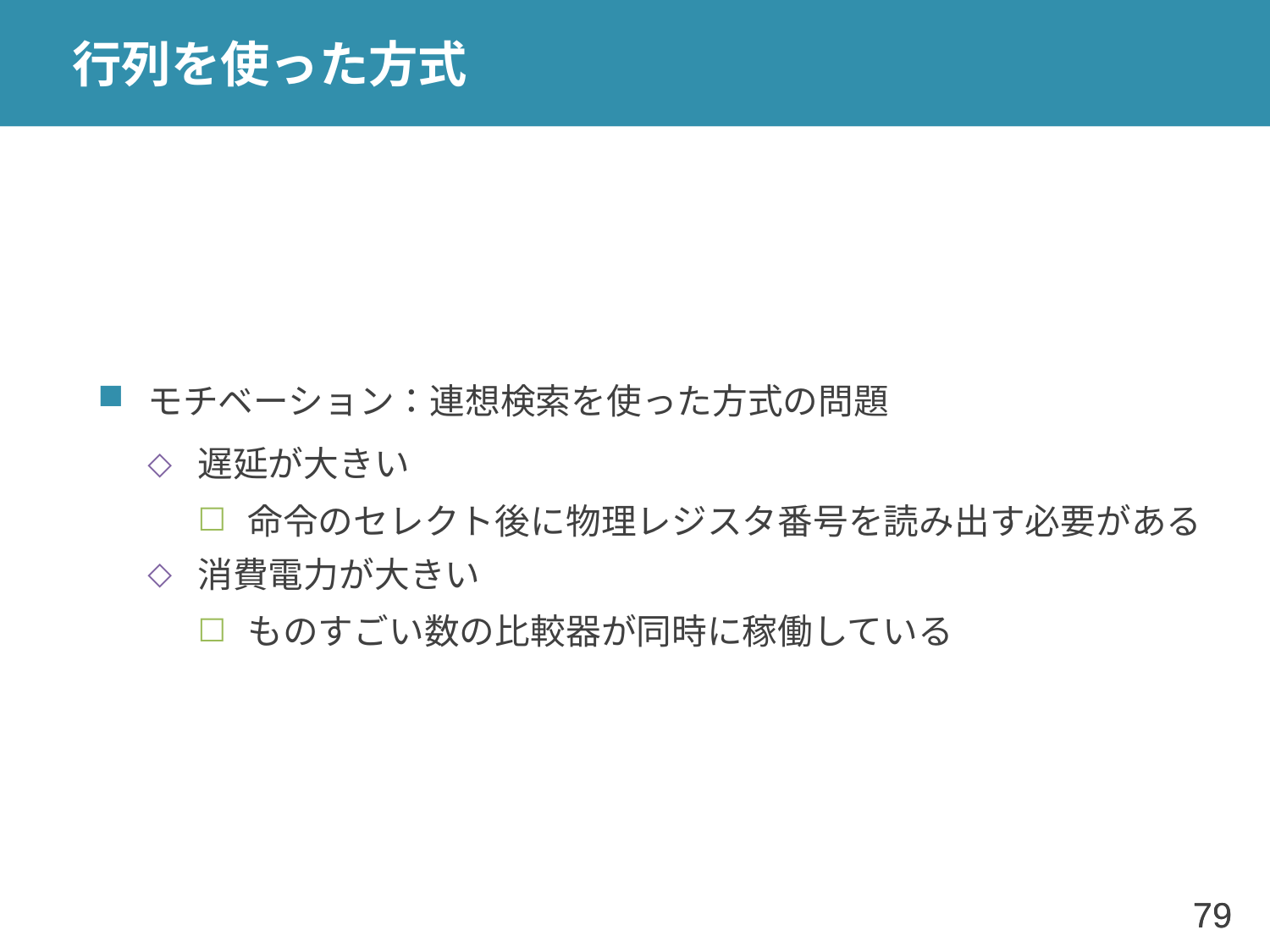

# 行列を使った方式
モチベーション：連想検索を使った方式の問題
遅延が大きい
命令のセレクト後に物理レジスタ番号を読み出す必要がある
消費電力が大きい
ものすごい数の比較器が同時に稼働している